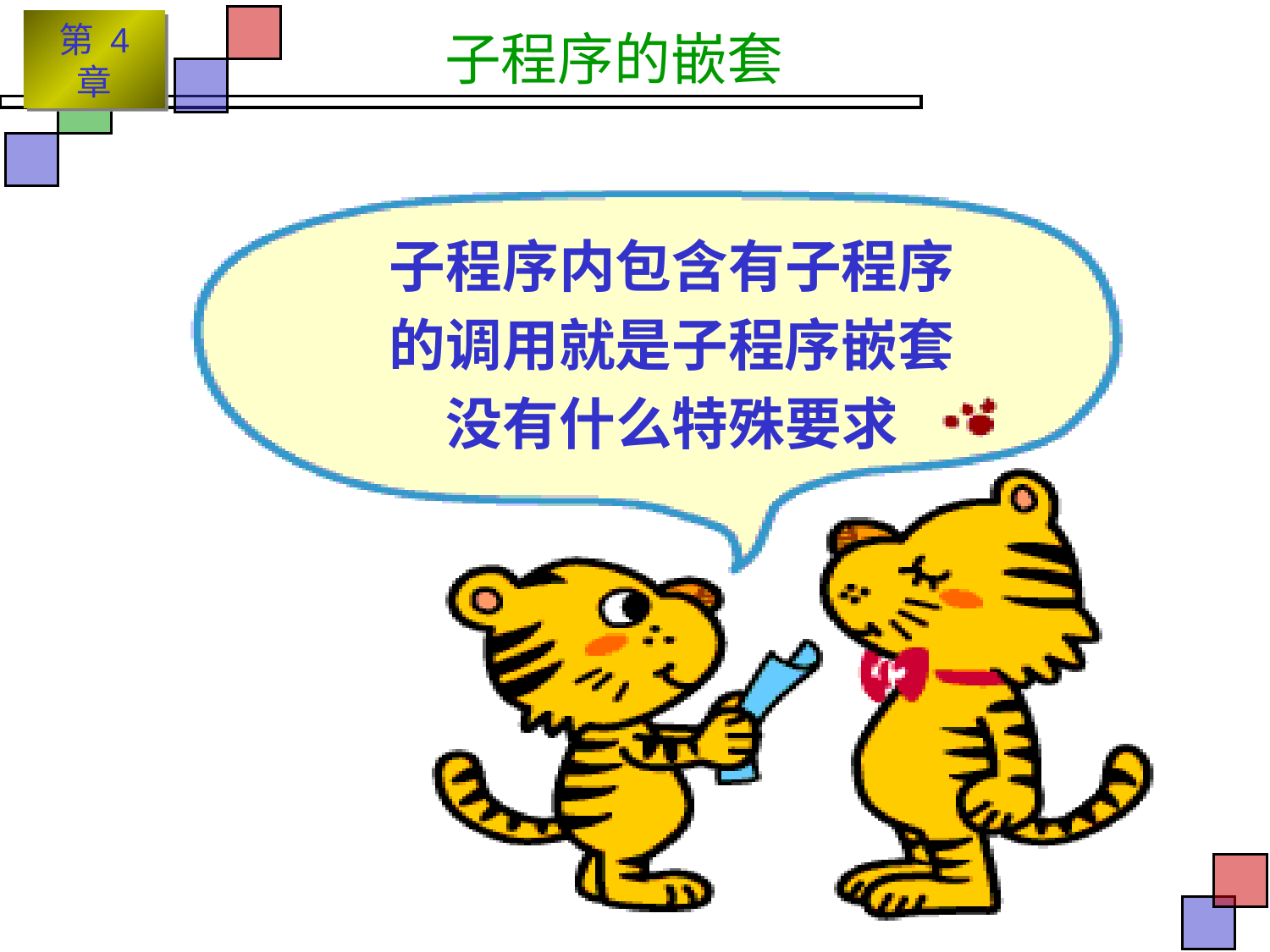

# 子程序的嵌套
子程序内包含有子程序
的调用就是子程序嵌套
没有什么特殊要求